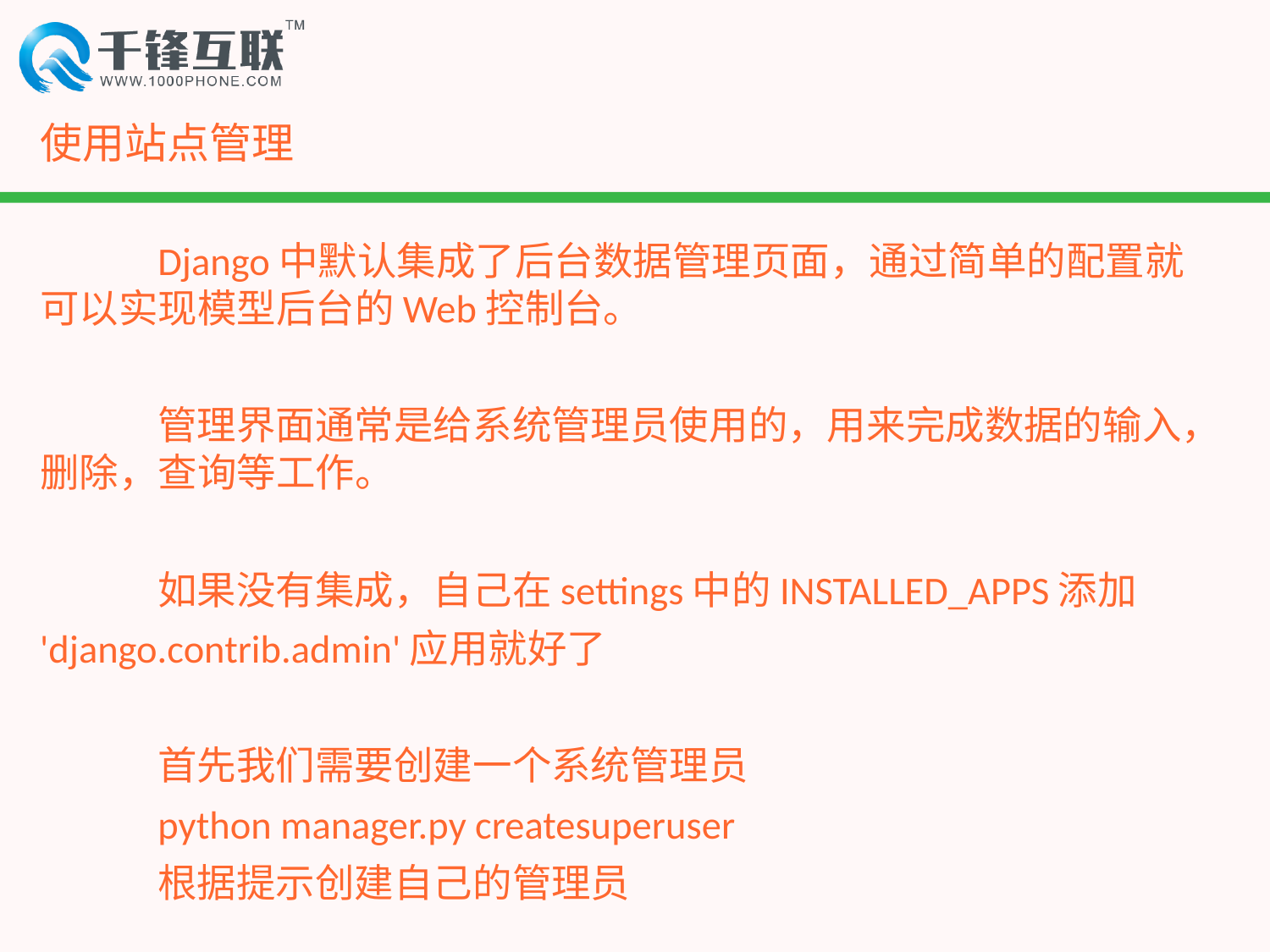

# 使用站点管理
	Django中默认集成了后台数据管理页面，通过简单的配置就可以实现模型后台的Web控制台。

	管理界面通常是给系统管理员使用的，用来完成数据的输入，删除，查询等工作。

	如果没有集成，自己在settings中的INSTALLED_APPS添加
'django.contrib.admin'应用就好了

	首先我们需要创建一个系统管理员
	python manager.py createsuperuser
	根据提示创建自己的管理员